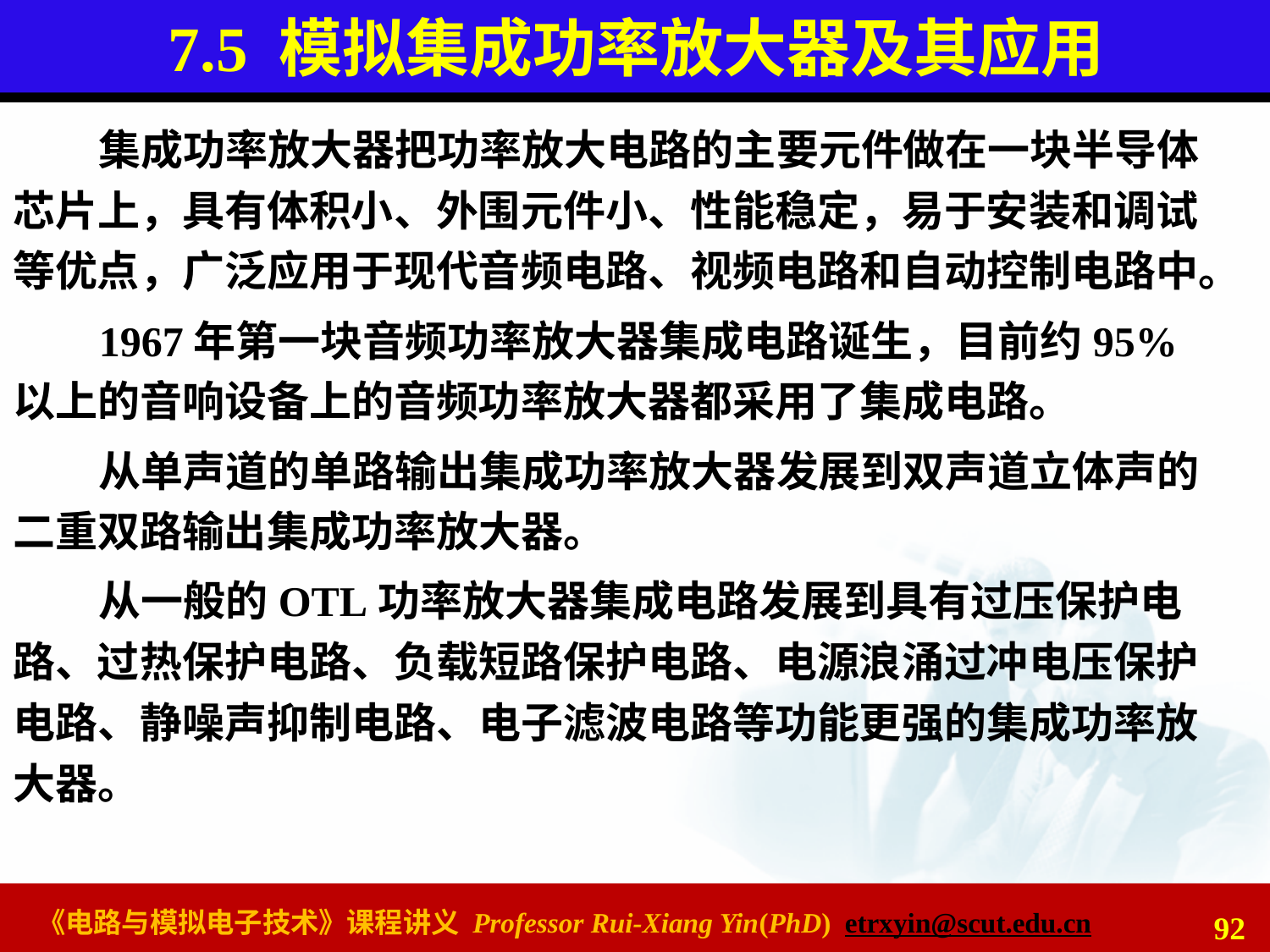

# 7.5 模拟集成功率放大器及其应用
集成功率放大器把功率放大电路的主要元件做在一块半导体芯片上，具有体积小、外围元件小、性能稳定，易于安装和调试等优点，广泛应用于现代音频电路、视频电路和自动控制电路中。
1967年第一块音频功率放大器集成电路诞生，目前约95%以上的音响设备上的音频功率放大器都采用了集成电路。
从单声道的单路输出集成功率放大器发展到双声道立体声的二重双路输出集成功率放大器。
从一般的OTL功率放大器集成电路发展到具有过压保护电路、过热保护电路、负载短路保护电路、电源浪涌过冲电压保护电路、静噪声抑制电路、电子滤波电路等功能更强的集成功率放大器。

92